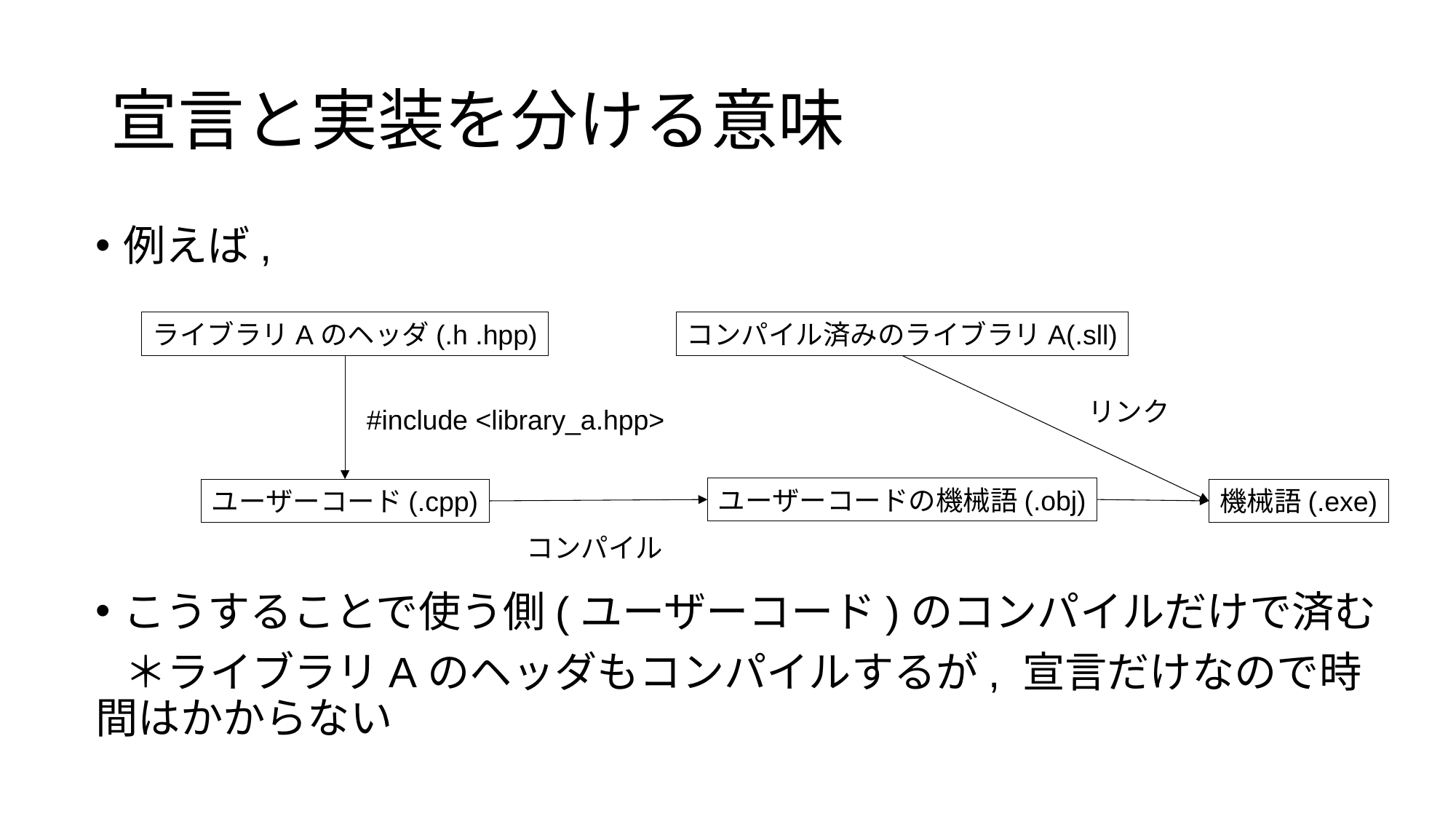

# 宣言と実装を分ける意味
例えば,

こうすることで使う側(ユーザーコード)のコンパイルだけで済む
  ＊ライブラリAのヘッダもコンパイルするが, 宣言だけなので時間はかからない
ライブラリAのヘッダ(.h .hpp)
コンパイル済みのライブラリA(.sll)
リンク
#include <library_a.hpp>
ユーザーコードの機械語(.obj)
ユーザーコード(.cpp)
機械語(.exe)
コンパイル